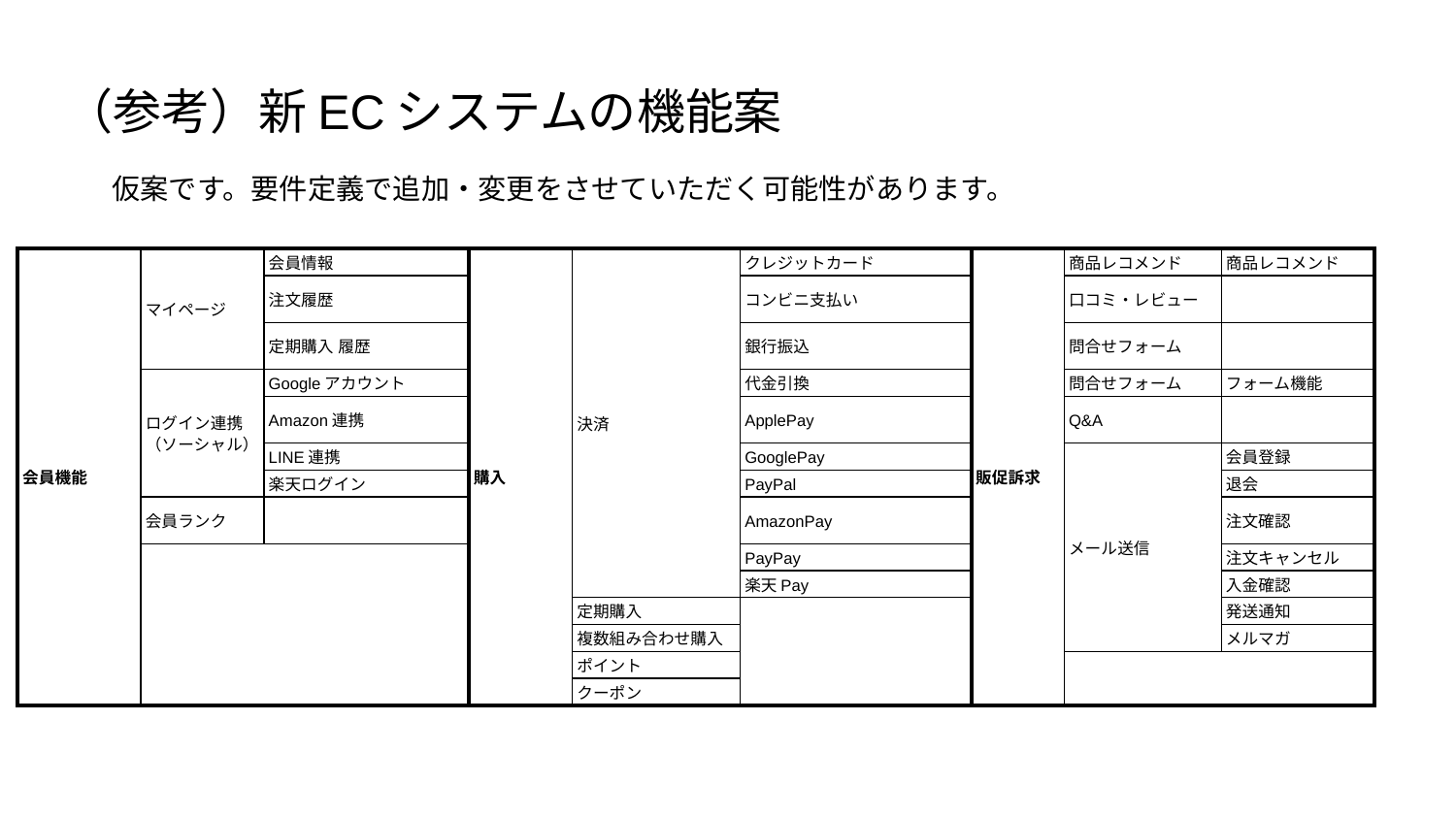

# （参考）新ECシステムの機能案

仮案です。要件定義で追加・変更をさせていただく可能性があります。
| 会員機能 | マイページ | 会員情報 | 購入 | 決済 | クレジットカード | 販促訴求 | 商品レコメンド | 商品レコメンド |
| --- | --- | --- | --- | --- | --- | --- | --- | --- |
|  |  | 注文履歴 |  |  | コンビニ支払い |  | 口コミ・レビュー |  |
|  |  | 定期購入 履歴 |  |  | 銀行振込 |  | 問合せフォーム |  |
|  | ログイン連携（ソーシャル） | Googleアカウント |  |  | 代金引換 |  | 問合せフォーム | フォーム機能 |
|  |  | Amazon連携 |  |  | ApplePay |  | Q&A |  |
|  |  | LINE連携 |  |  | GooglePay |  | メール送信 | 会員登録 |
|  |  | 楽天ログイン |  |  | PayPal |  |  | 退会 |
|  | 会員ランク |  |  |  | AmazonPay |  |  | 注文確認 |
|  |  |  |  |  | PayPay |  |  | 注文キャンセル |
|  |  |  |  |  | 楽天Pay |  |  | 入金確認 |
|  |  |  |  | 定期購入 |  |  |  | 発送通知 |
|  |  |  |  | 複数組み合わせ購入 |  |  |  | メルマガ |
|  |  |  |  | ポイント |  |  |  |  |
|  |  |  |  | クーポン |  |  |  |  |